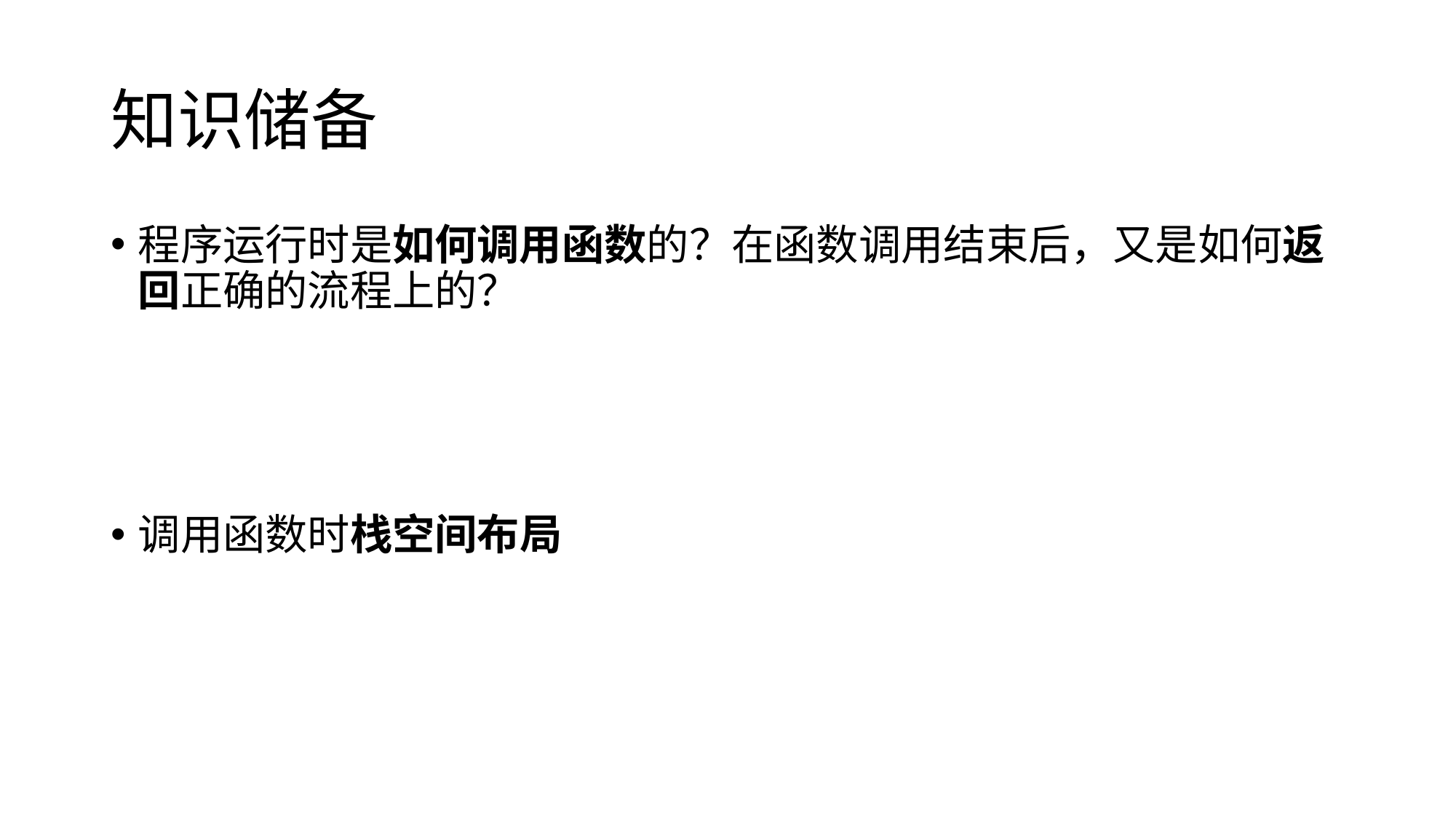

# 知识储备
程序运行时是如何调用函数的？在函数调用结束后，又是如何返回正确的流程上的？

调用函数时栈空间布局